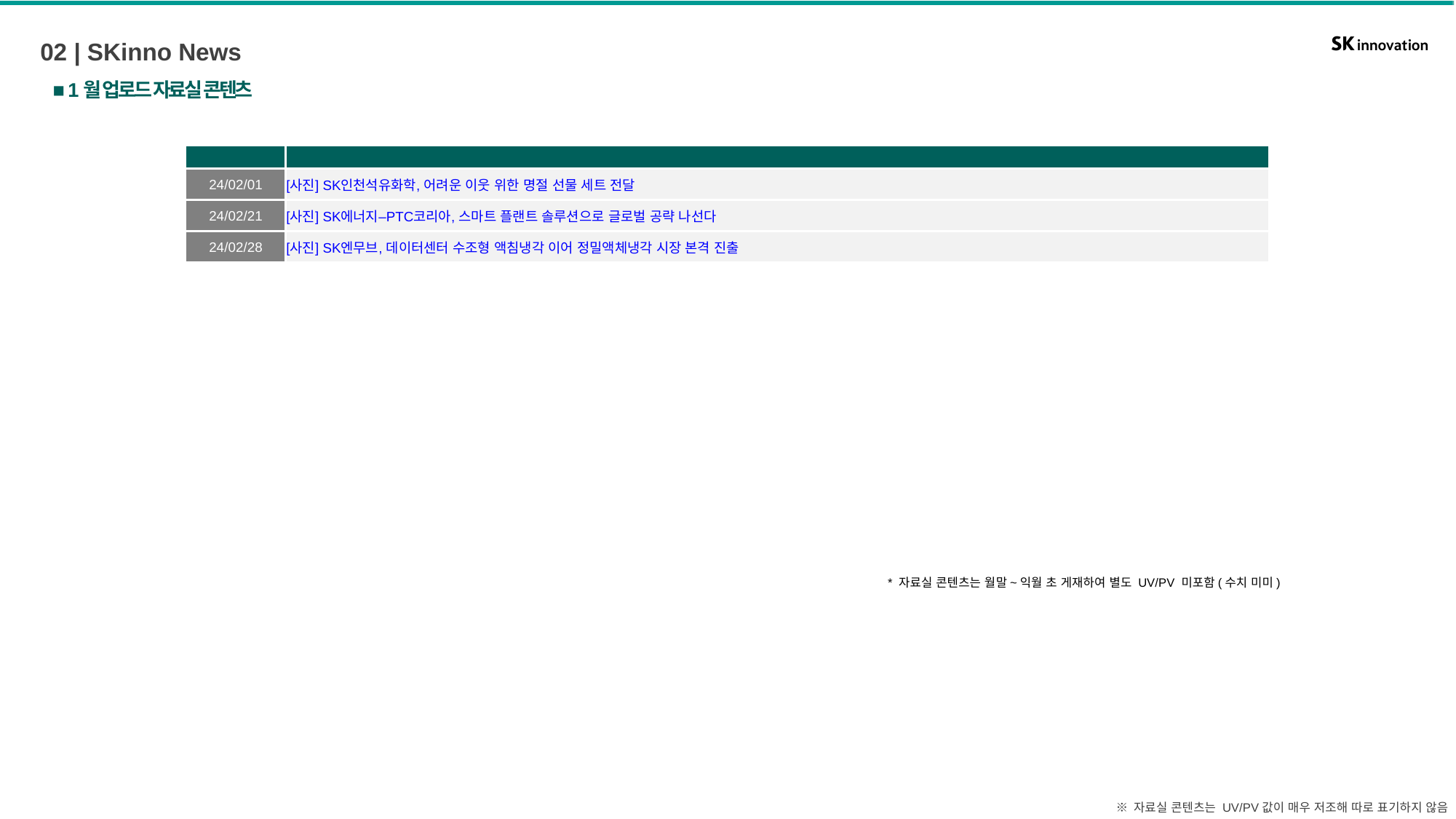

02 | SKinno News
■ 1월 업로드 자료실 콘텐츠
| 발행일 | 포스트명 |
| --- | --- |
| 24/02/01 | [사진] SK인천석유화학, 어려운 이웃 위한 명절 선물 세트 전달 |
| 24/02/21 | [사진] SK에너지–PTC코리아, 스마트 플랜트 솔루션으로 글로벌 공략 나선다 |
| 24/02/28 | [사진] SK엔무브, 데이터센터 수조형 액침냉각 이어 정밀액체냉각 시장 본격 진출 |
* 자료실 콘텐츠는 월말~익월 초 게재하여 별도 UV/PV 미포함(수치 미미)
※ 자료실 콘텐츠는 UV/PV값이 매우 저조해 따로 표기하지 않음